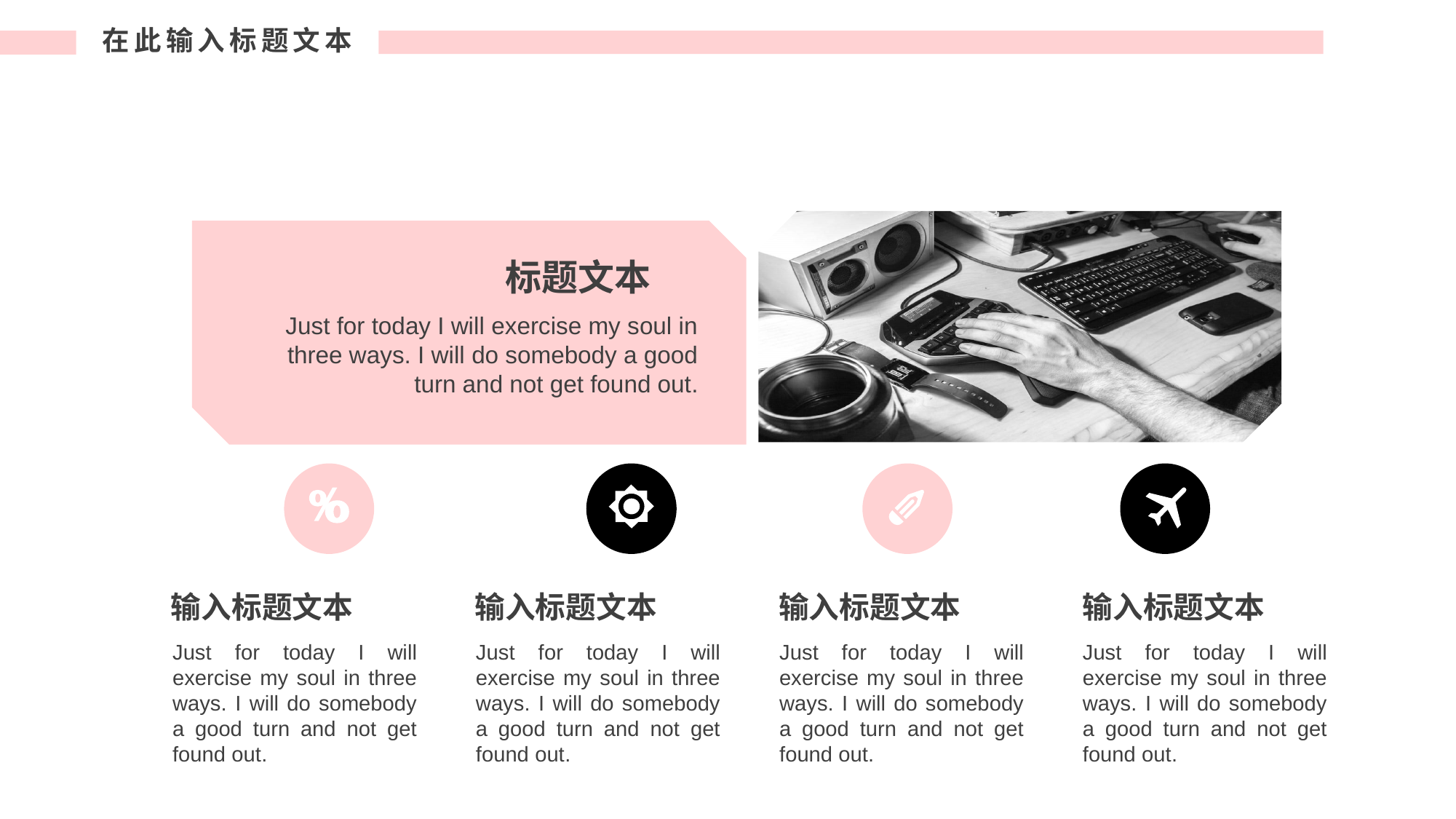

标题文本
Just for today I will exercise my soul in three ways. I will do somebody a good turn and not get found out.

输入标题文本
输入标题文本
输入标题文本
输入标题文本
Just for today I will exercise my soul in three ways. I will do somebody a good turn and not get found out.
Just for today I will exercise my soul in three ways. I will do somebody a good turn and not get found out.
Just for today I will exercise my soul in three ways. I will do somebody a good turn and not get found out.
Just for today I will exercise my soul in three ways. I will do somebody a good turn and not get found out.